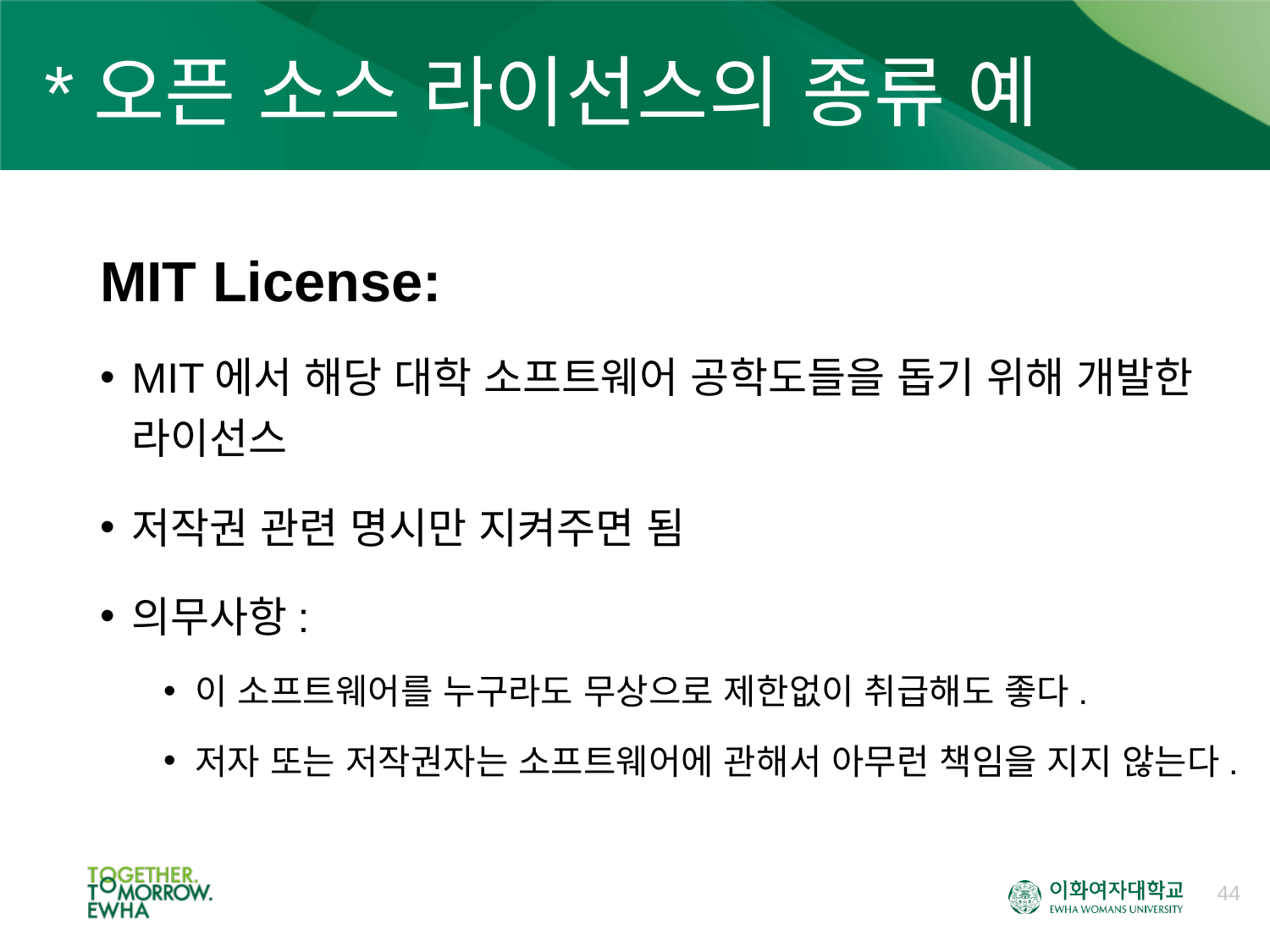

# *오픈 소스 라이선스의 종류 예
MIT License:
MIT에서 해당 대학 소프트웨어 공학도들을 돕기 위해 개발한 라이선스
저작권 관련 명시만 지켜주면 됨
의무사항:
이 소프트웨어를 누구라도 무상으로 제한없이 취급해도 좋다.
저자 또는 저작권자는 소프트웨어에 관해서 아무런 책임을 지지 않는다.
44